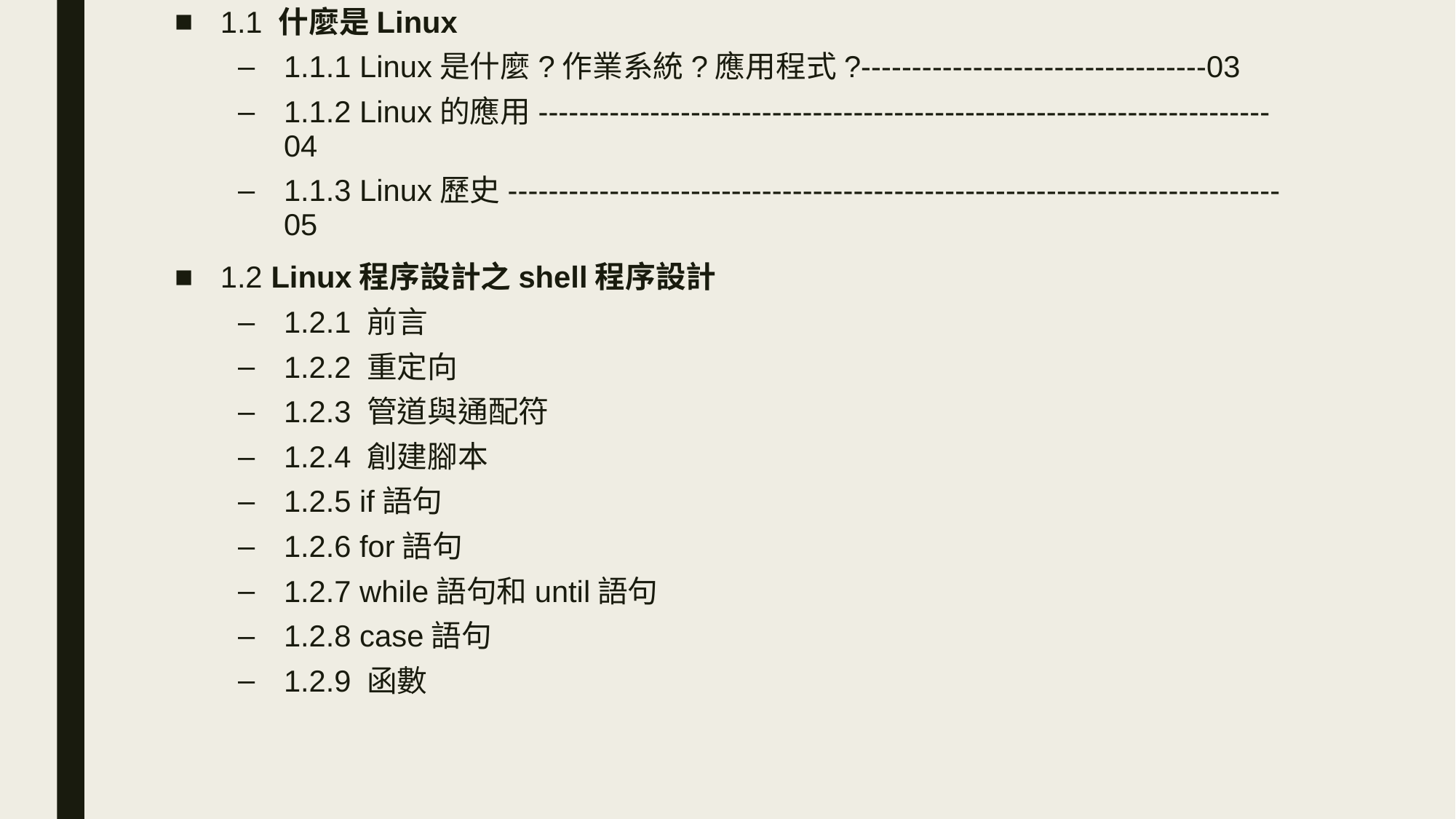

1.1 什麼是Linux
1.1.1 Linux是什麼?作業系統?應用程式?----------------------------------03
1.1.2 Linux的應用------------------------------------------------------------------------04
1.1.3 Linux歷史----------------------------------------------------------------------------05
1.2 Linux程序設計之shell程序設計
1.2.1 前言
1.2.2 重定向
1.2.3 管道與通配符
1.2.4 創建腳本
1.2.5 if語句
1.2.6 for語句
1.2.7 while語句和until語句
1.2.8 case語句
1.2.9 函數